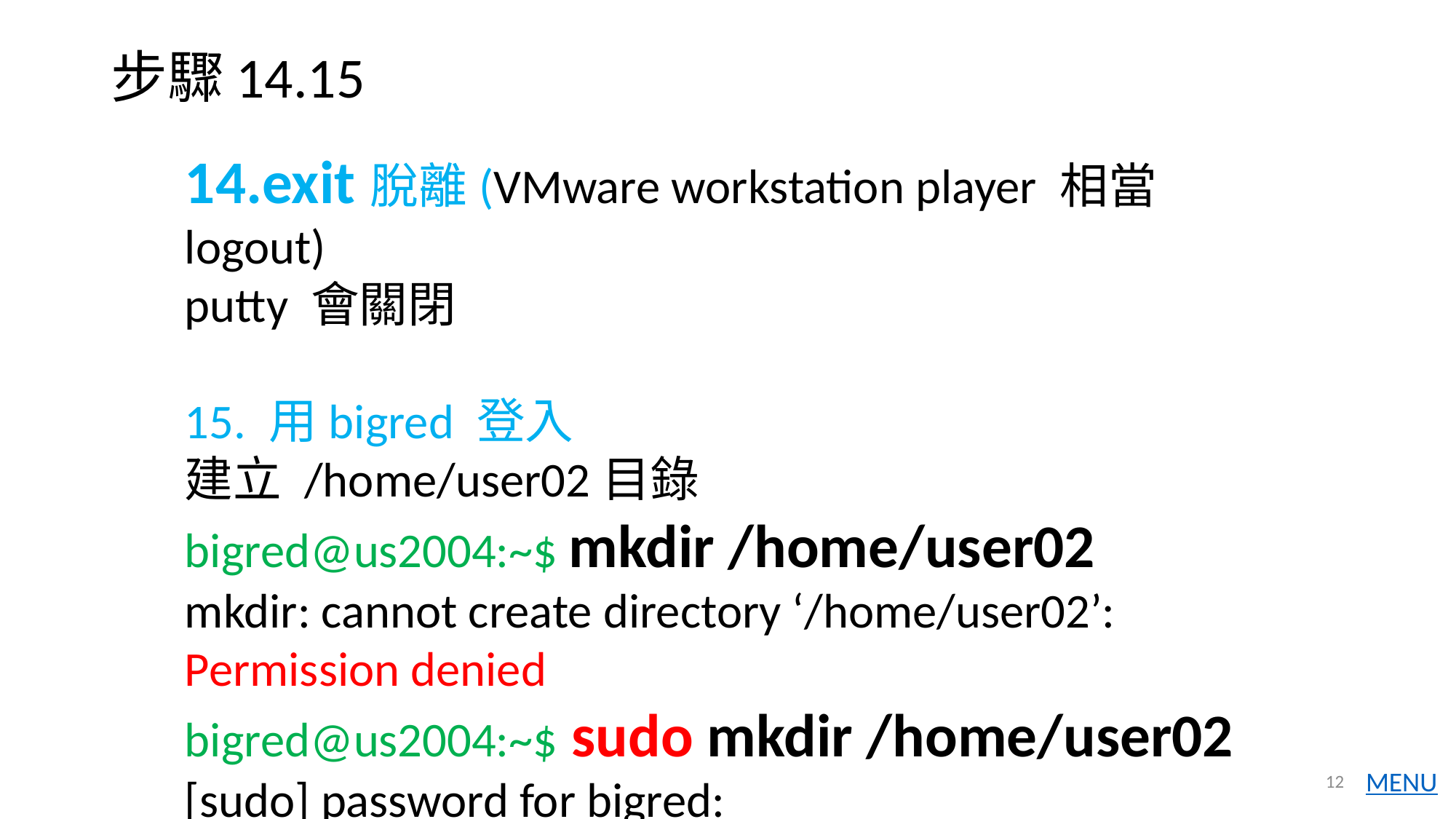

# 步驟14.15
14.exit脫離(VMware workstation player 相當logout)
putty 會關閉

15. 用bigred 登入
建立 /home/user02目錄
bigred@us2004:~$ mkdir /home/user02
mkdir: cannot create directory ‘/home/user02’: Permission denied
bigred@us2004:~$ sudo mkdir /home/user02
[sudo] password for bigred:
12